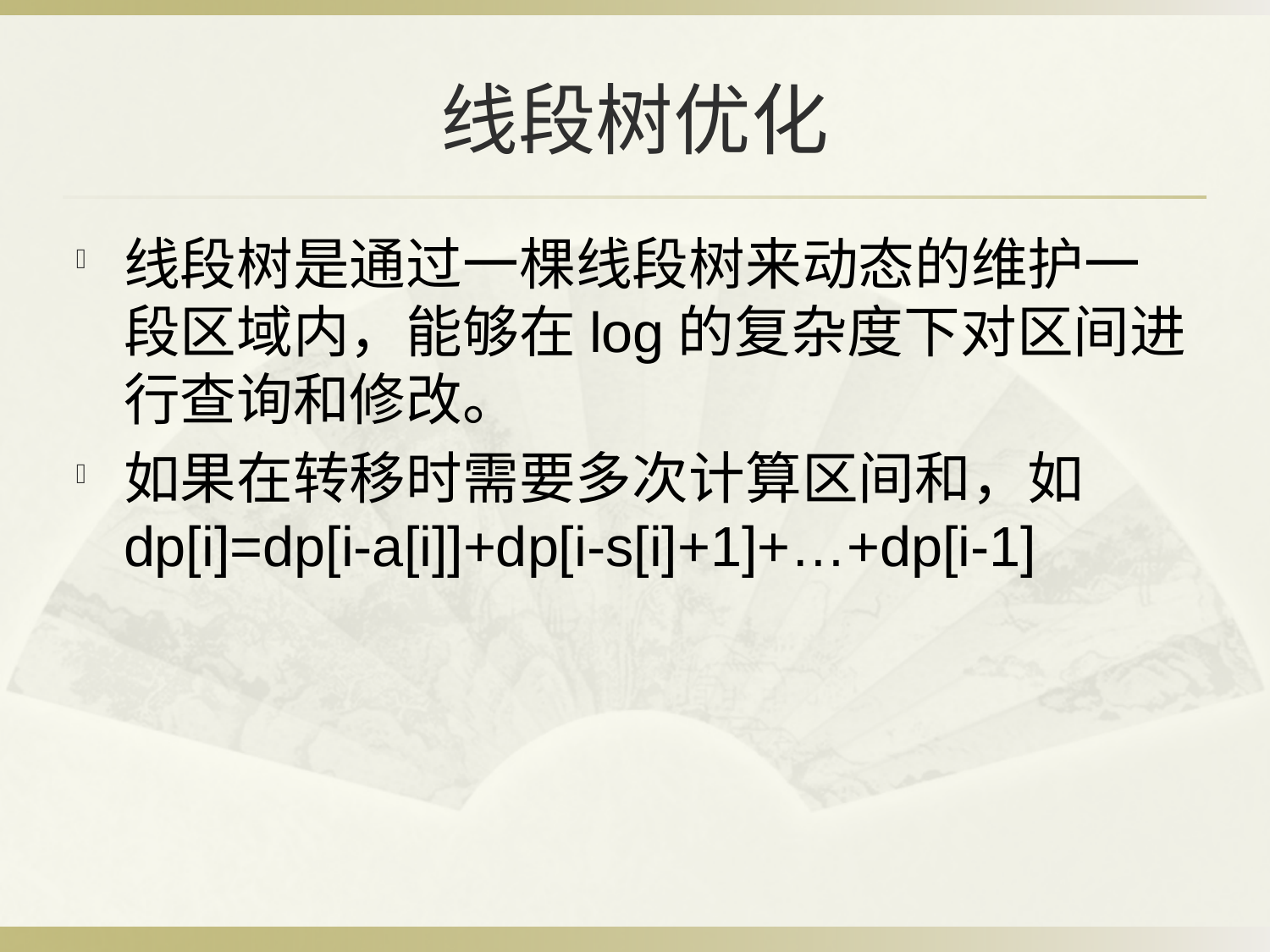

# 线段树优化
线段树是通过一棵线段树来动态的维护一段区域内，能够在log的复杂度下对区间进行查询和修改。
如果在转移时需要多次计算区间和，如dp[i]=dp[i-a[i]]+dp[i-s[i]+1]+…+dp[i-1]